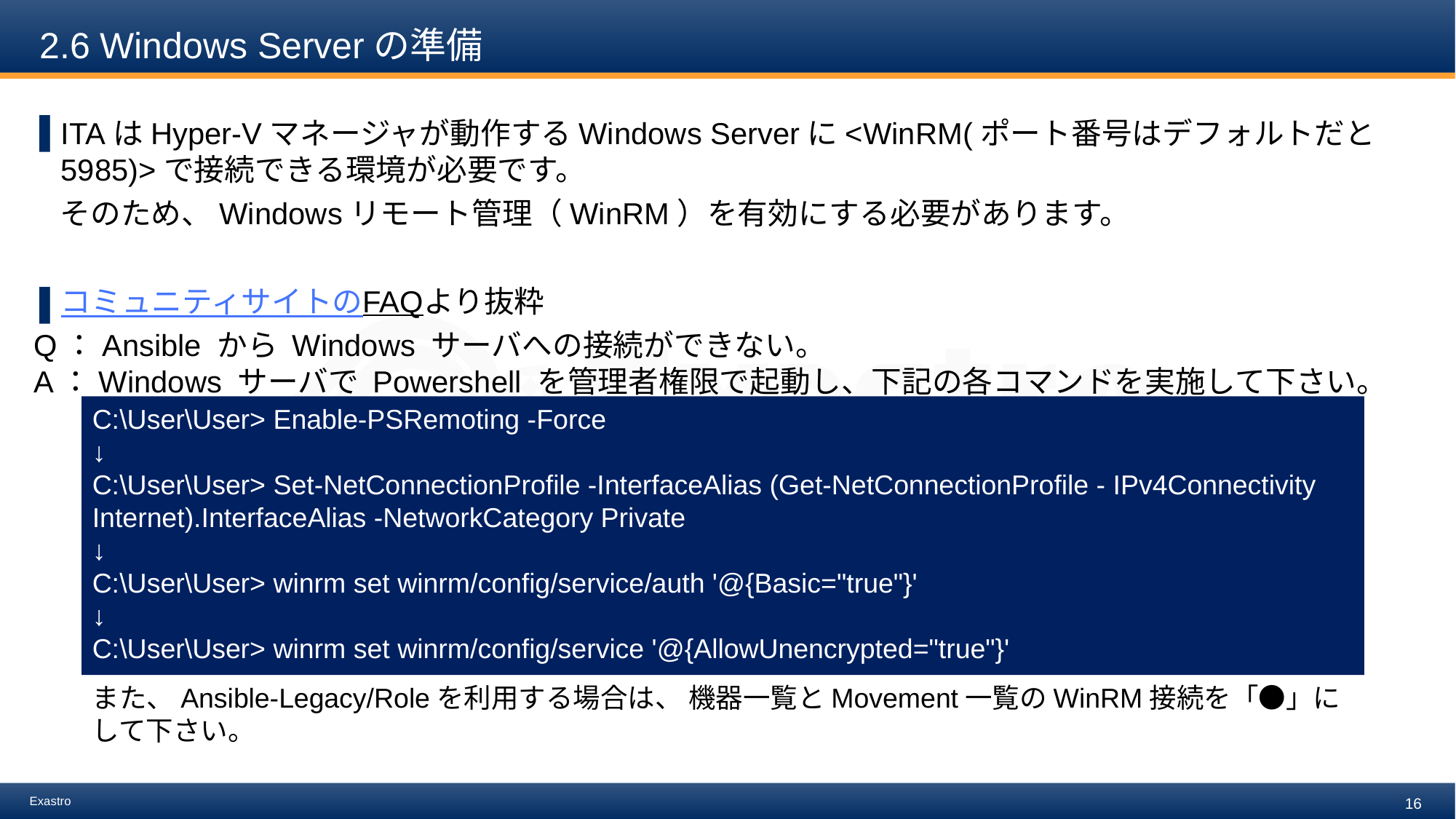

# 2.6 Windows Serverの準備

ITAはHyper-Vマネージャが動作するWindows Serverに<WinRM(ポート番号はデフォルトだと5985)>で接続できる環境が必要です。
  そのため、Windowsリモート管理（WinRM）を有効にする必要があります。

コミュニティサイトのFAQより抜粋

Q：Ansible から Windows サーバへの接続ができない。
A：Windows サーバで Powershell を管理者権限で起動し、下記の各コマンドを実施して下さい。
C:\User\User> Enable-PSRemoting -Force
↓
C:\User\User> Set-NetConnectionProfile -InterfaceAlias (Get-NetConnectionProfile - IPv4Connectivity Internet).InterfaceAlias -NetworkCategory Private
↓
C:\User\User> winrm set winrm/config/service/auth '@{Basic="true"}'
↓
C:\User\User> winrm set winrm/config/service '@{AllowUnencrypted="true"}'
また、Ansible-Legacy/Roleを利用する場合は、 機器一覧とMovement一覧のWinRM接続を「●」にして下さい。